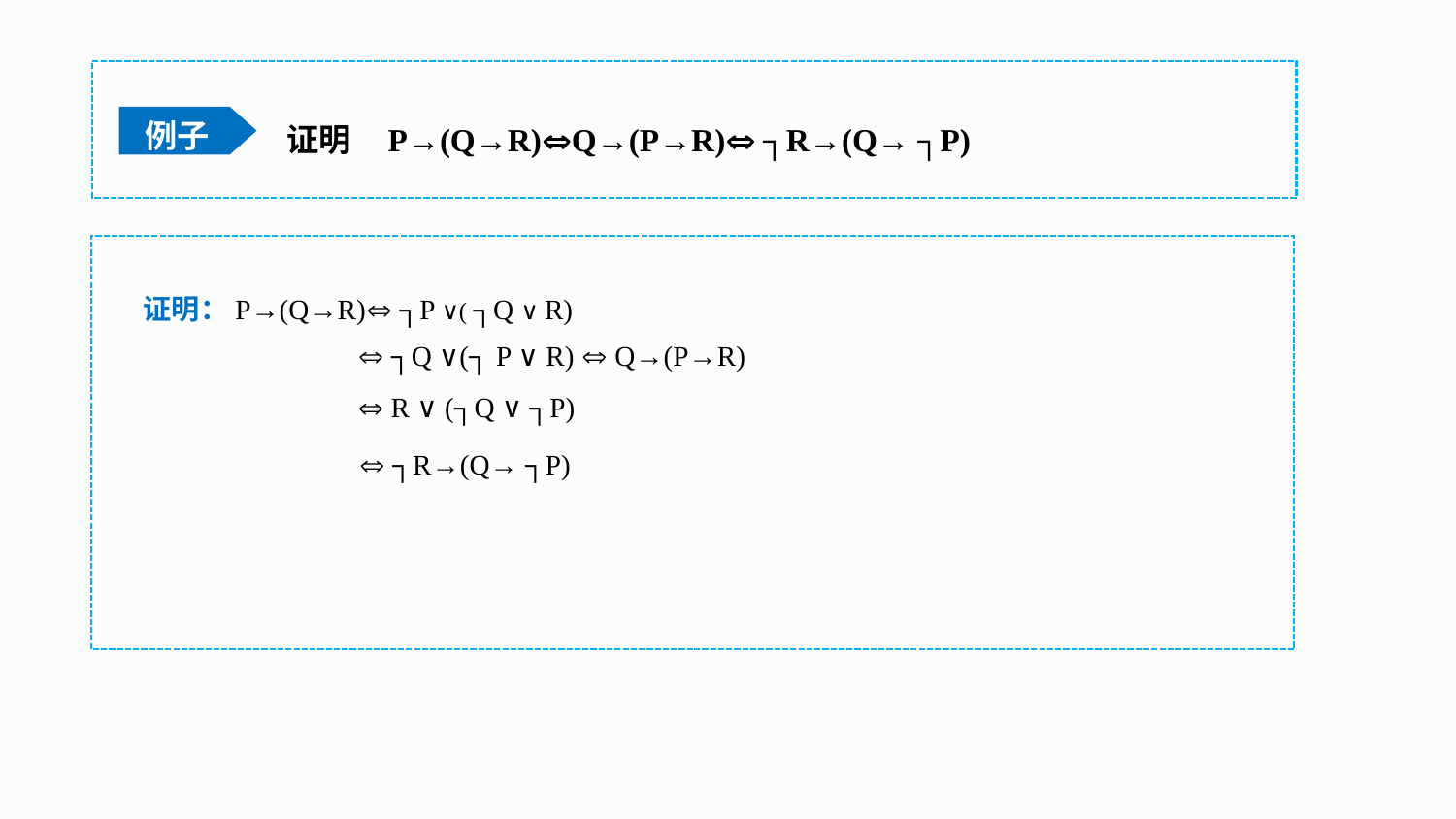

证明    P→(Q→R)⇔Q→(P→R)⇔ ┐R→(Q→ ┐P)
例子

证明：P→(Q→R)⇔ ┐P ∨( ┐Q ∨ R)

⇔ ┐Q ∨(┐ P ∨ R) ⇔ Q→(P→R)
⇔ R ∨ (┐Q ∨ ┐P)
⇔ ┐R→(Q→ ┐P)